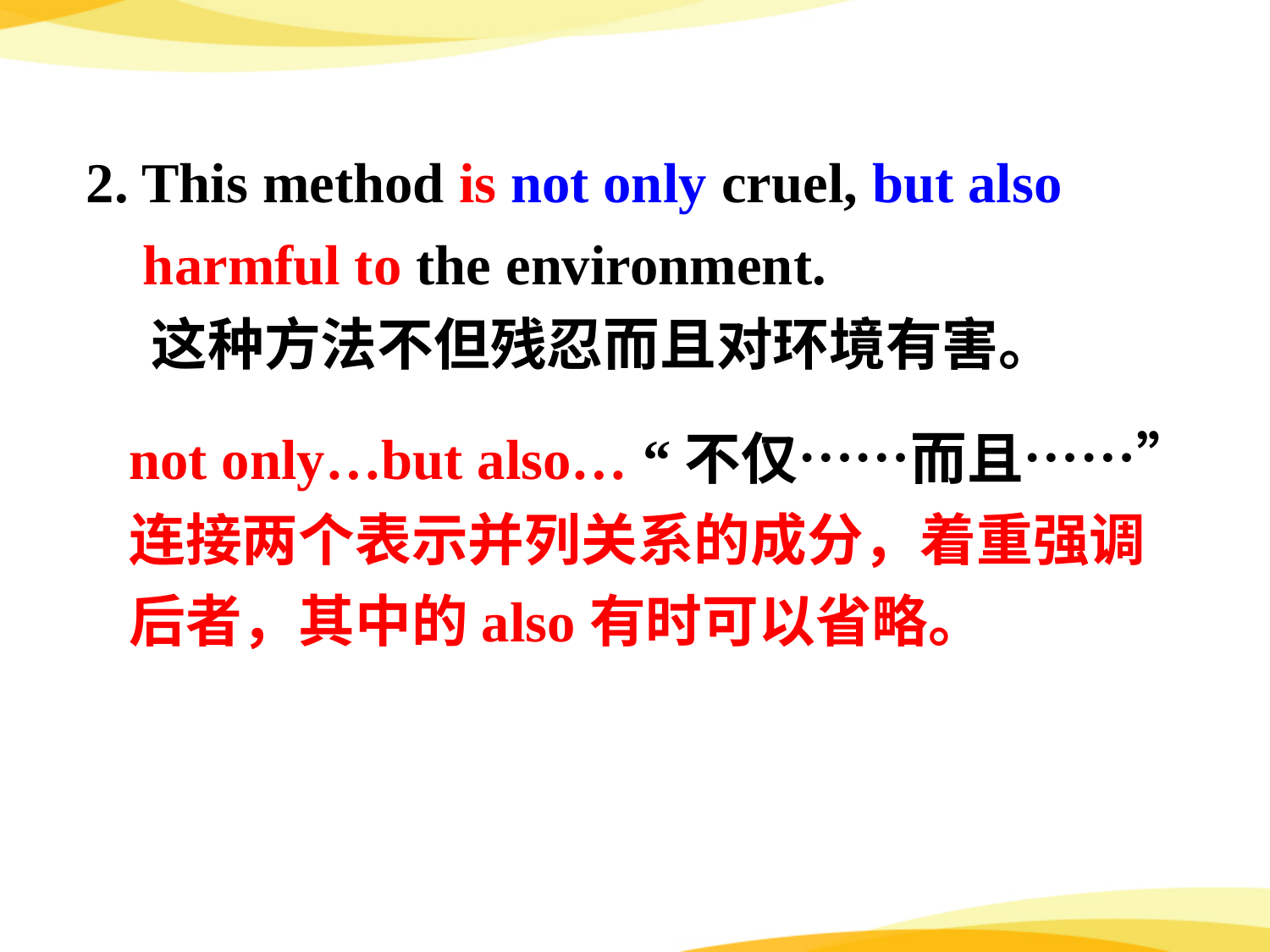

2. This method is not only cruel, but also
    harmful to the environment.
    这种方法不但残忍而且对环境有害。
not only…but also… “不仅……而且……”
连接两个表示并列关系的成分，着重强调后者，其中的also有时可以省略。